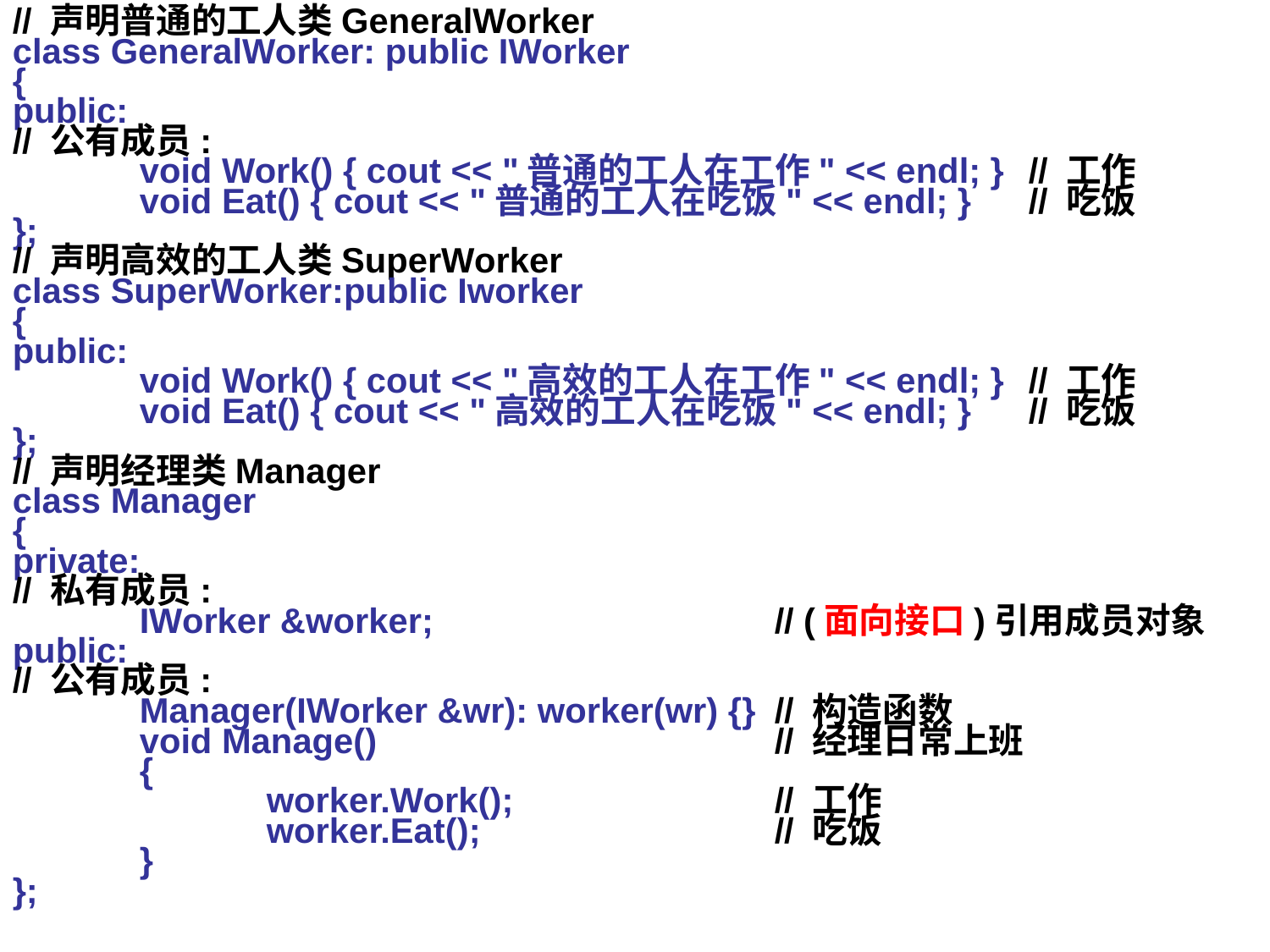

// 声明普通的工人类GeneralWorker
class GeneralWorker: public IWorker
{
public:
// 公有成员:
	void Work() { cout << "普通的工人在工作" << endl; }	// 工作
	void Eat() { cout << "普通的工人在吃饭" << endl; } 	// 吃饭
};
// 声明高效的工人类SuperWorker
class SuperWorker:public Iworker
{
public:
	void Work() { cout << "高效的工人在工作" << endl; }	// 工作
	void Eat() { cout << "高效的工人在吃饭" << endl; } 	// 吃饭
};
// 声明经理类Manager
class Manager
{
private:
// 私有成员:
	IWorker &worker; 			// (面向接口)引用成员对象public:
// 公有成员:
	Manager(IWorker &wr): worker(wr) {}	// 构造函数
	void Manage()				// 经理日常上班
	{
		worker.Work();			// 工作					worker.Eat();			// 吃饭
	}
};